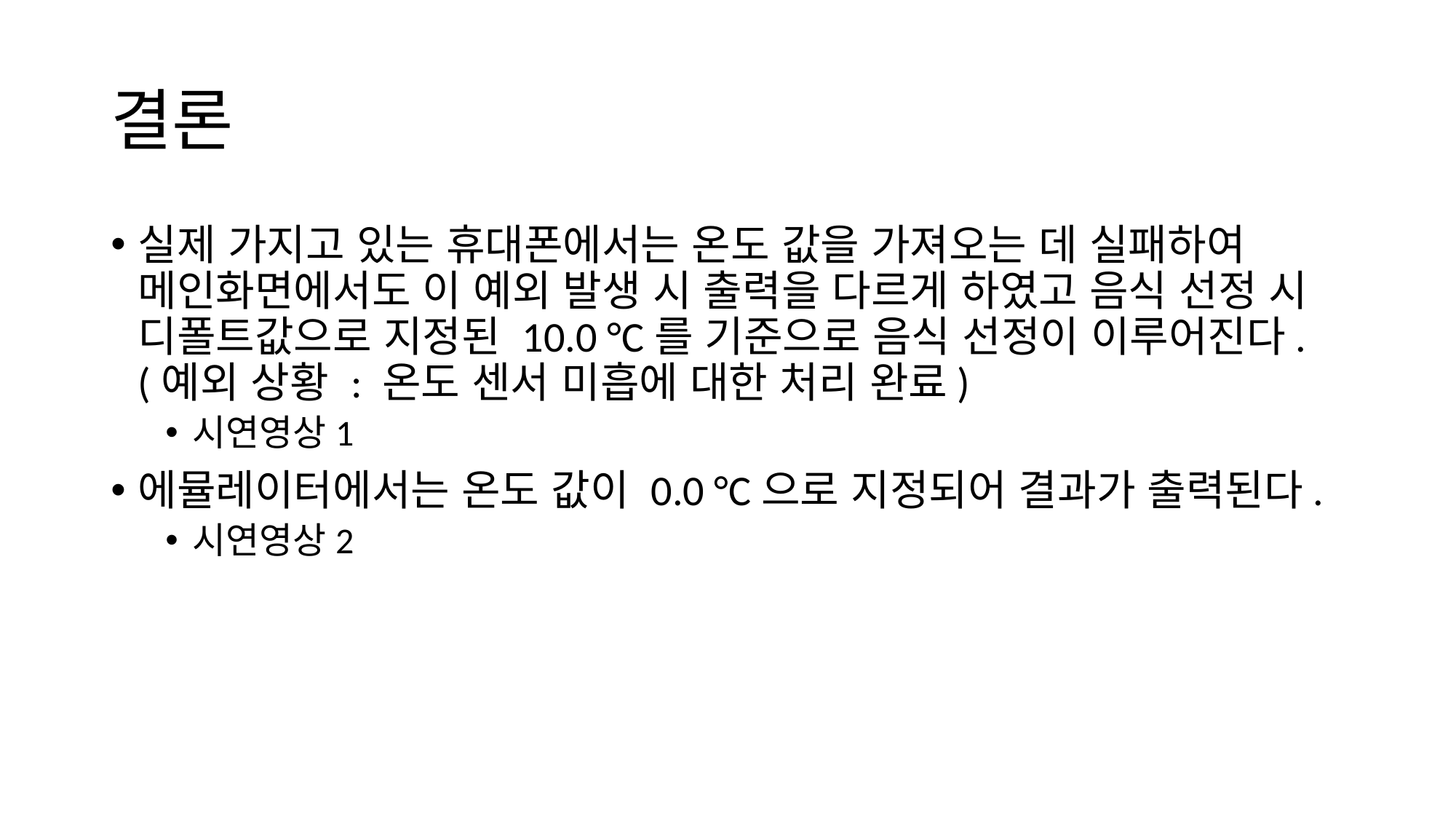

# 결론
실제 가지고 있는 휴대폰에서는 온도 값을 가져오는 데 실패하여 메인화면에서도 이 예외 발생 시 출력을 다르게 하였고 음식 선정 시 디폴트값으로 지정된 10.0 °C를 기준으로 음식 선정이 이루어진다. (예외 상황 : 온도 센서 미흡에 대한 처리 완료)
시연영상1
에뮬레이터에서는 온도 값이 0.0 °C으로 지정되어 결과가 출력된다.
시연영상2